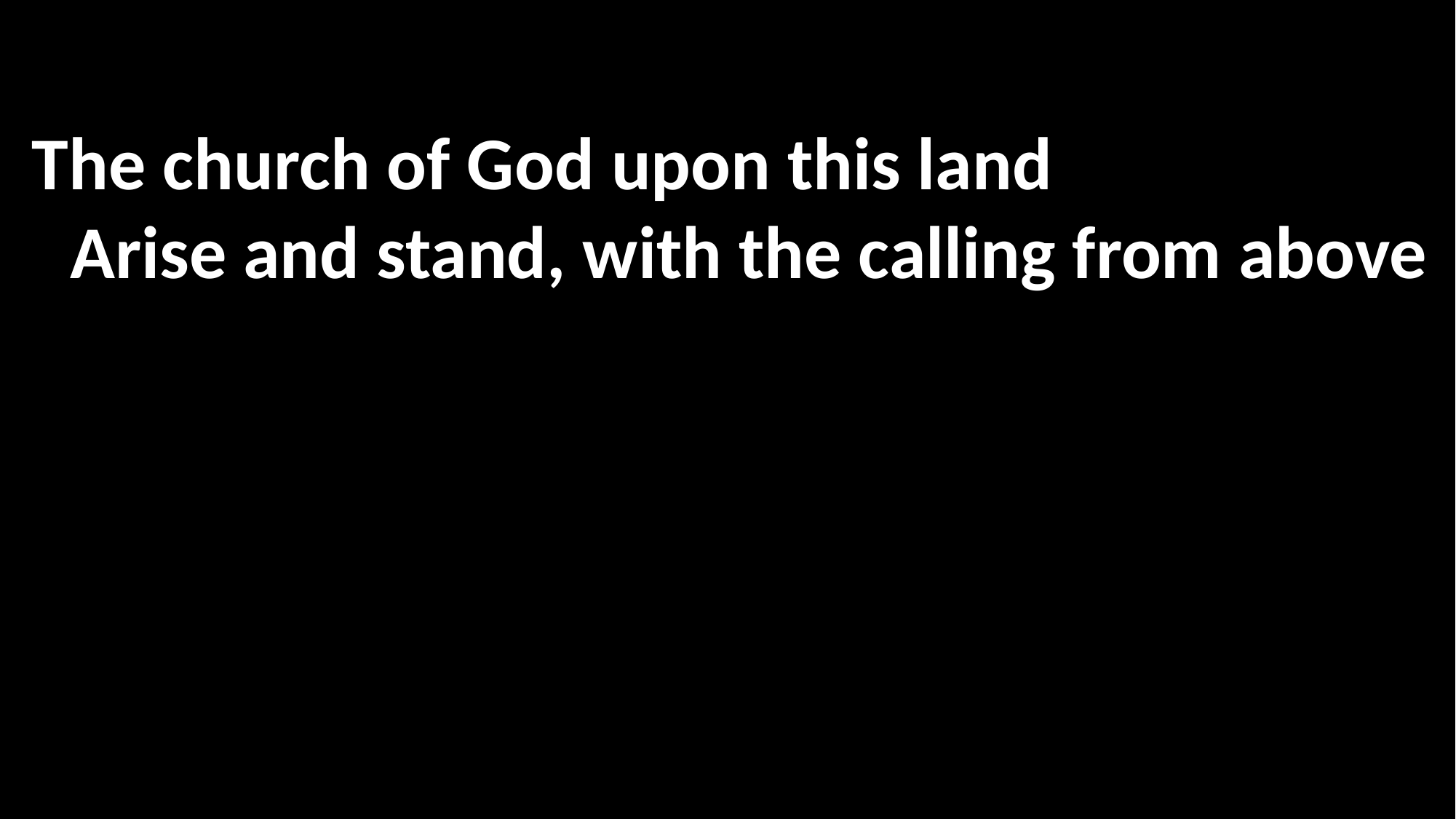

# 이 땅 위에 하나님의 교회
부르심을 따라 일어나

神的教會在這片土地上
領受召命 興起發光

The church of God upon this land
Arise and stand, with the calling from above